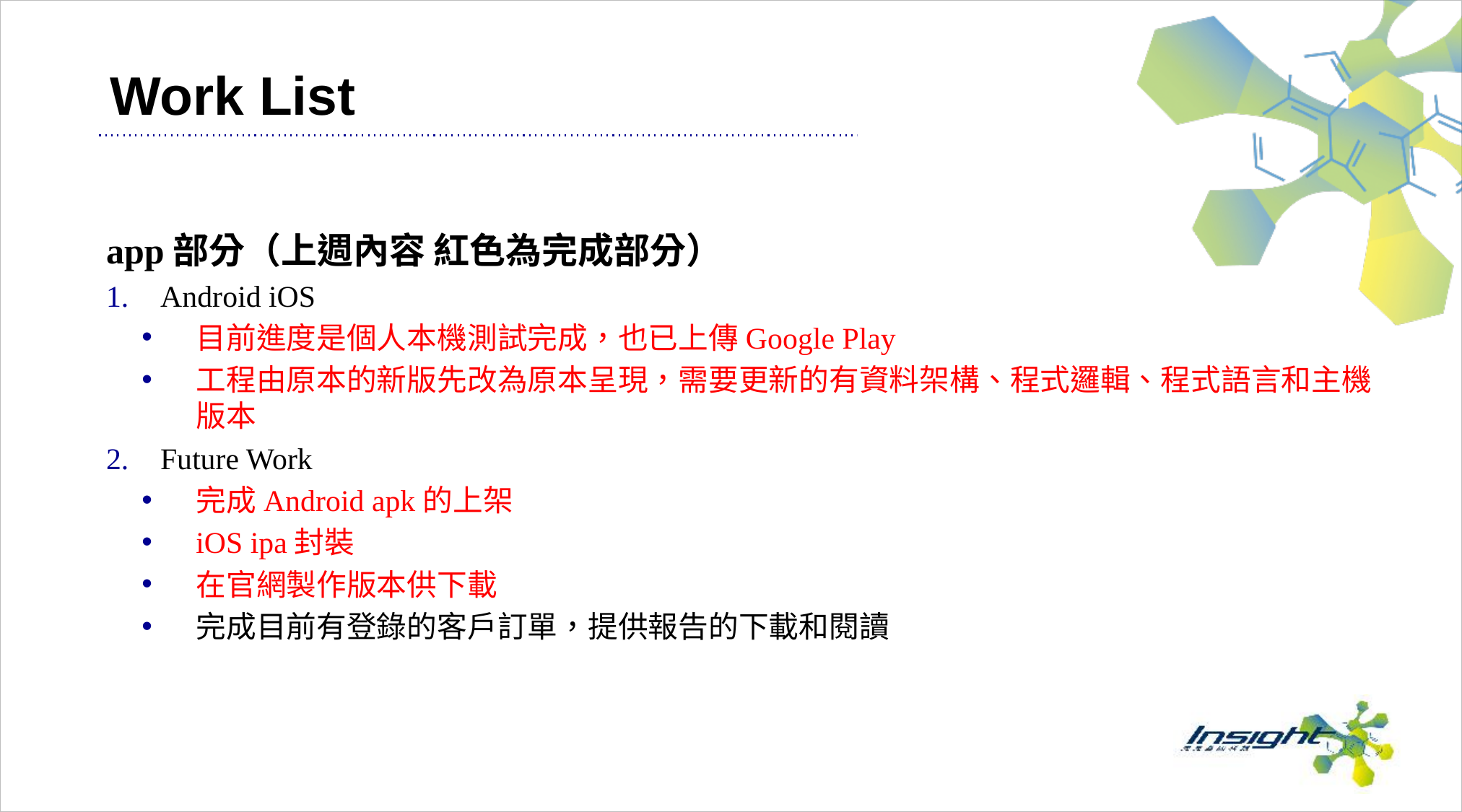

# Work List

app部分（上週內容 紅色為完成部分）
Android iOS
目前進度是個人本機測試完成，也已上傳Google Play
工程由原本的新版先改為原本呈現，需要更新的有資料架構、程式邏輯、程式語言和主機版本
Future Work
完成Android apk的上架
iOS ipa封裝
在官網製作版本供下載
完成目前有登錄的客戶訂單，提供報告的下載和閱讀